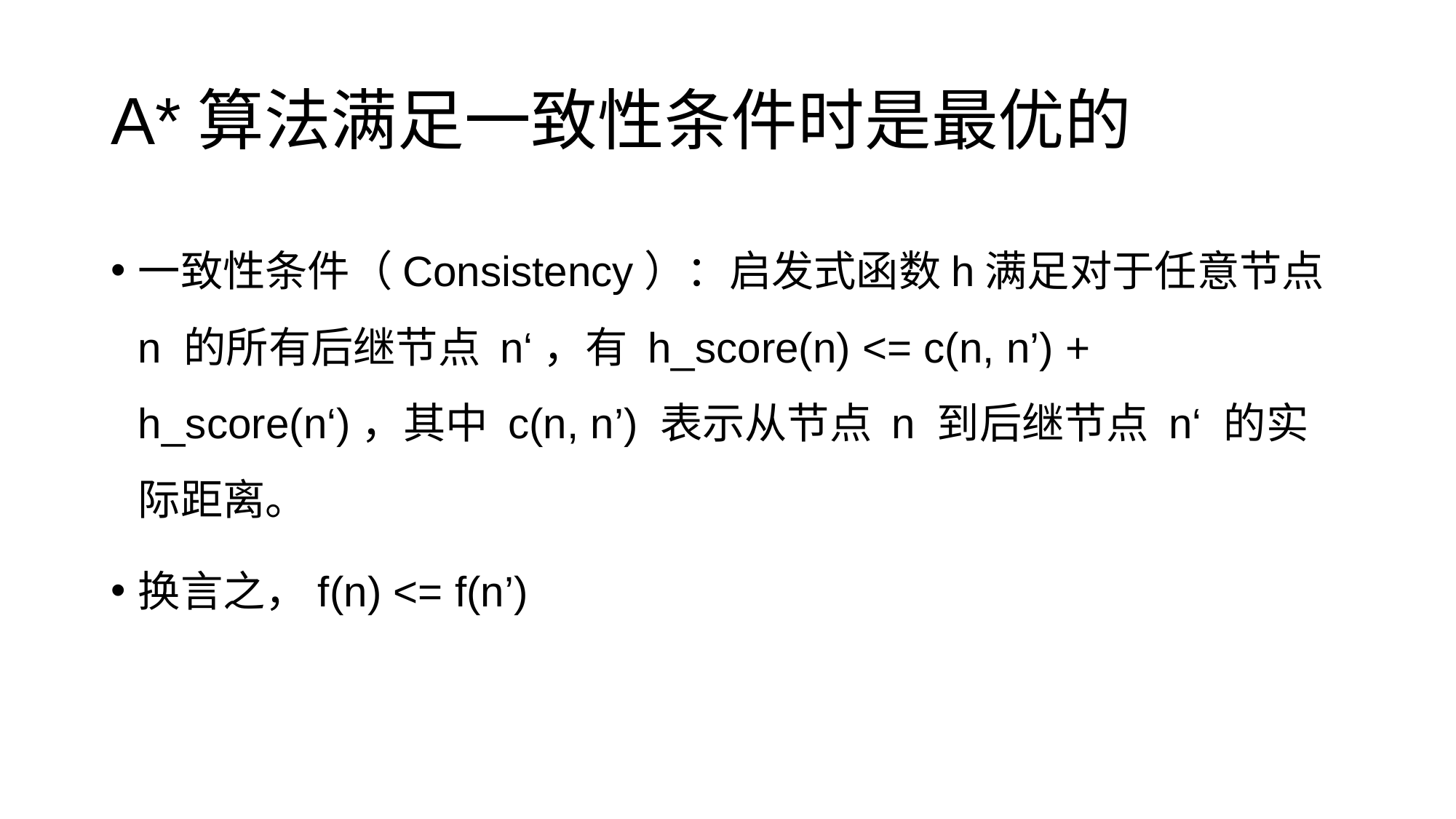

# A*算法满足一致性条件时是最优的
一致性条件（Consistency）：启发式函数h满足对于任意节点 n 的所有后继节点 n‘，有 h_score(n) <= c(n, n’) + h_score(n‘)，其中 c(n, n’) 表示从节点 n 到后继节点 n‘ 的实际距离。
换言之，f(n) <= f(n’)